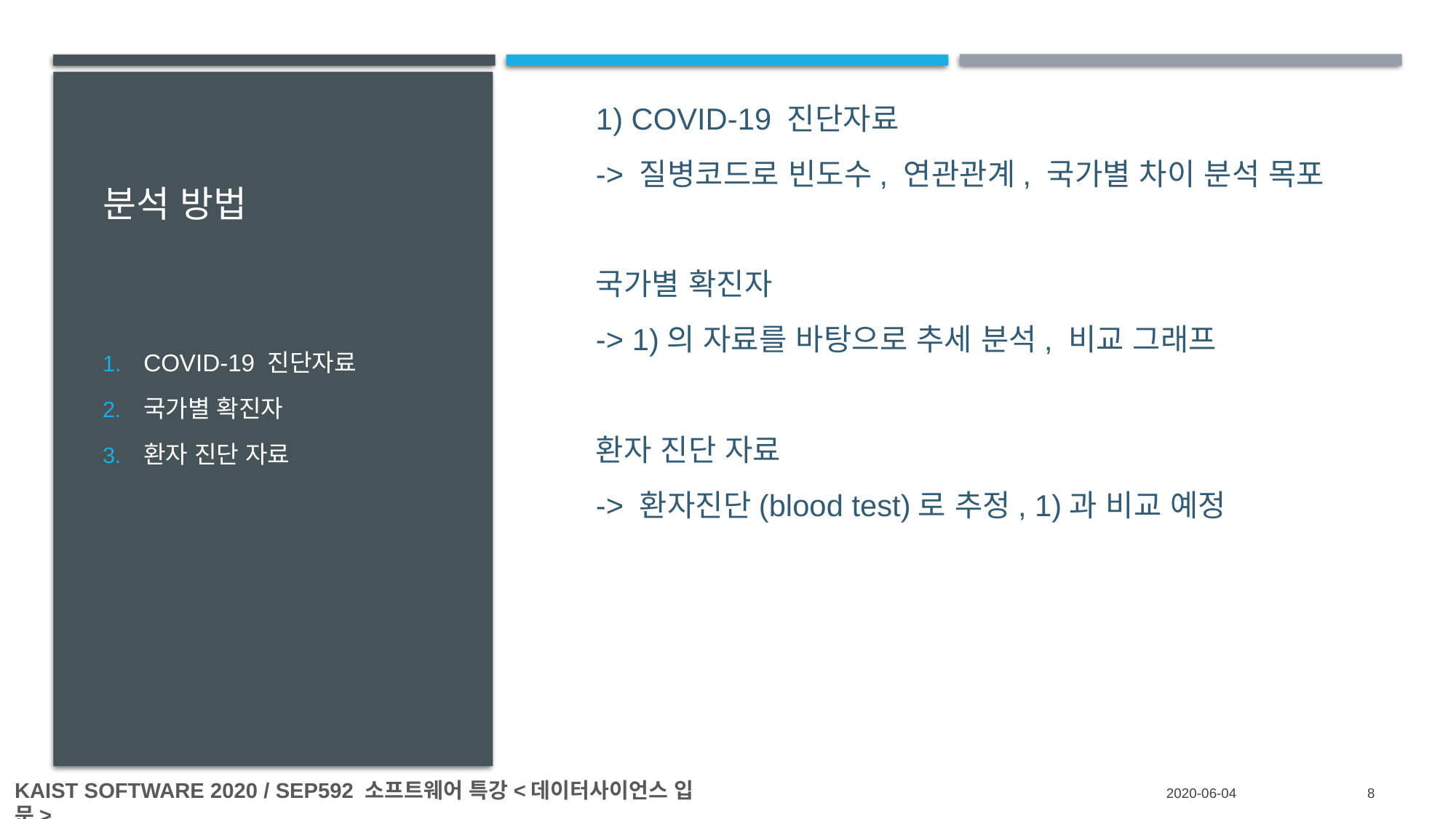

# 분석 방법

1) COVID-19 진단자료
-> 질병코드로 빈도수, 연관관계, 국가별 차이 분석 목포

국가별 확진자
-> 1)의 자료를 바탕으로 추세 분석, 비교 그래프

환자 진단 자료
-> 환자진단(blood test)로 추정, 1)과 비교 예정

COVID-19 진단자료
국가별 확진자
환자 진단 자료

2020-06-04
8